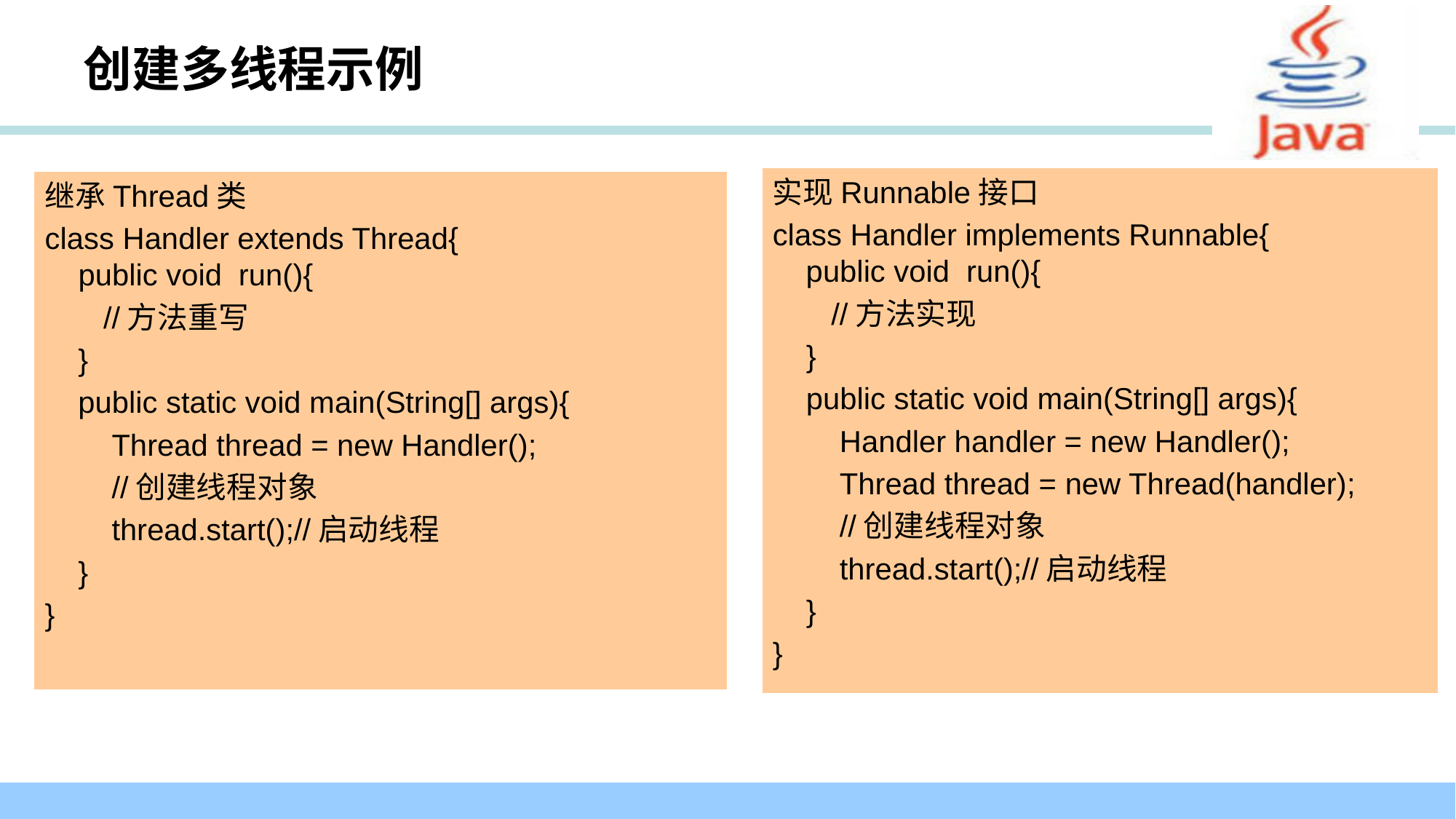

# 创建多线程示例

实现Runnable接口
class Handler implements Runnable{
    public void  run(){
       //方法实现
    }
    public static void main(String[] args){
        Handler handler = new Handler();
        Thread thread = new Thread(handler);
        //创建线程对象
        thread.start();//启动线程
    }
}
继承Thread类
class Handler extends Thread{
    public void  run(){
       //方法重写
    }
    public static void main(String[] args){
        Thread thread = new Handler();
        //创建线程对象
        thread.start();//启动线程
    }
}